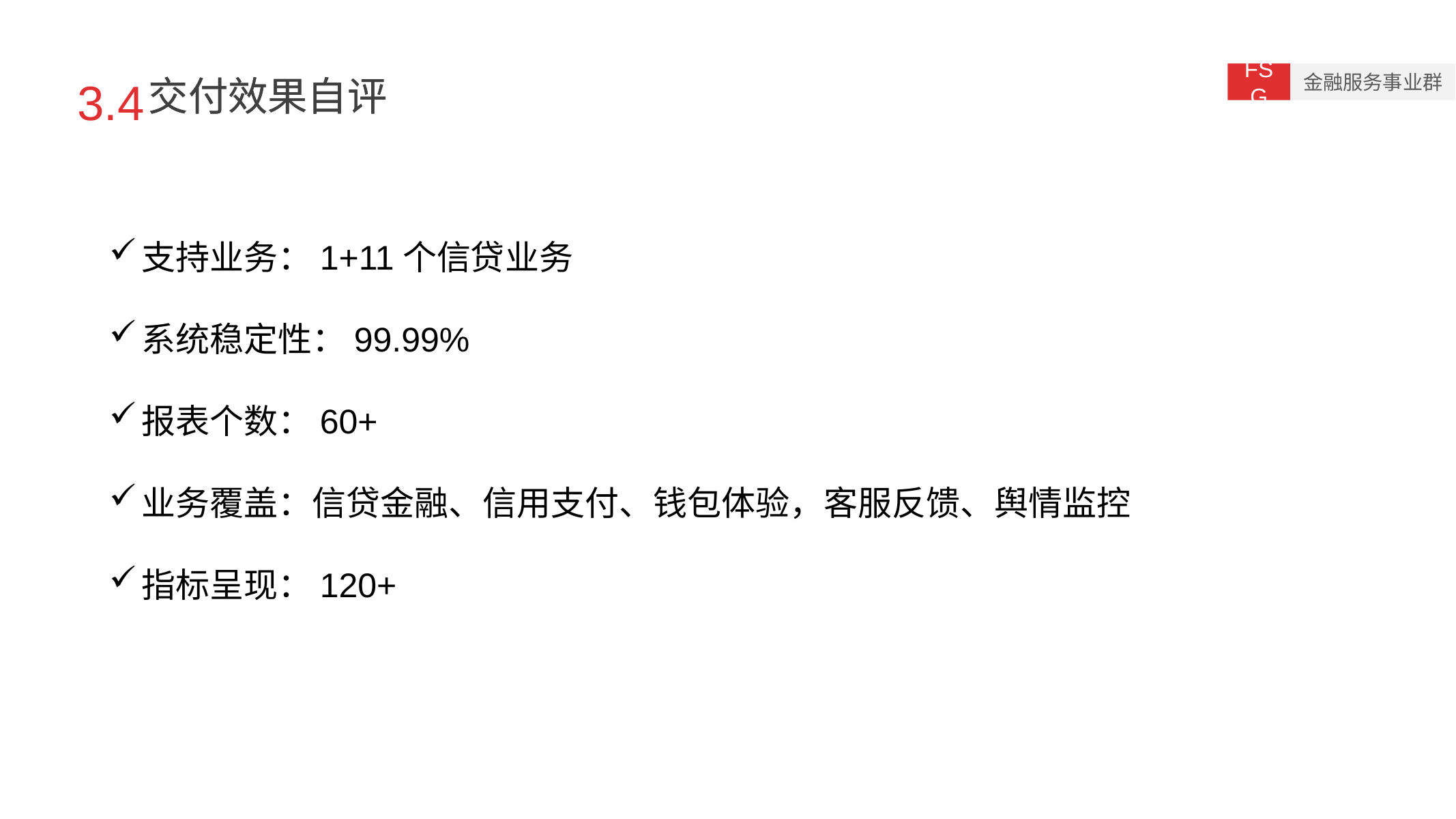

3.4
交付效果自评
交付效果自评
支持业务：1+11个信贷业务
系统稳定性：99.99%
报表个数：60+
业务覆盖：信贷金融、信用支付、钱包体验，客服反馈、舆情监控
指标呈现：120+